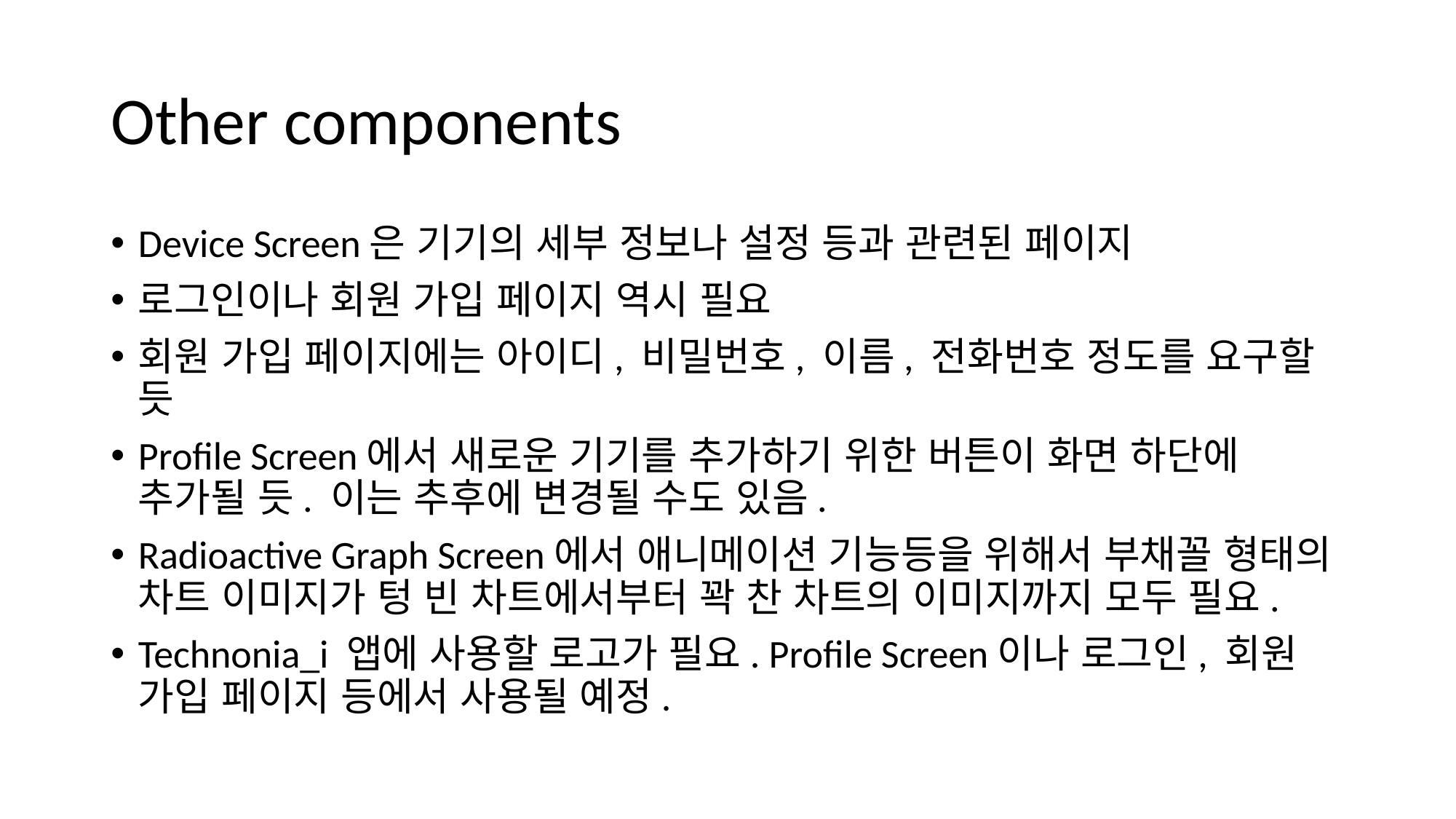

# Other components
Device Screen은 기기의 세부 정보나 설정 등과 관련된 페이지
로그인이나 회원 가입 페이지 역시 필요
회원 가입 페이지에는 아이디, 비밀번호, 이름, 전화번호 정도를 요구할 듯
Profile Screen에서 새로운 기기를 추가하기 위한 버튼이 화면 하단에 추가될 듯. 이는 추후에 변경될 수도 있음.
Radioactive Graph Screen에서 애니메이션 기능등을 위해서 부채꼴 형태의 차트 이미지가 텅 빈 차트에서부터 꽉 찬 차트의 이미지까지 모두 필요.
Technonia_i 앱에 사용할 로고가 필요. Profile Screen이나 로그인, 회원 가입 페이지 등에서 사용될 예정.